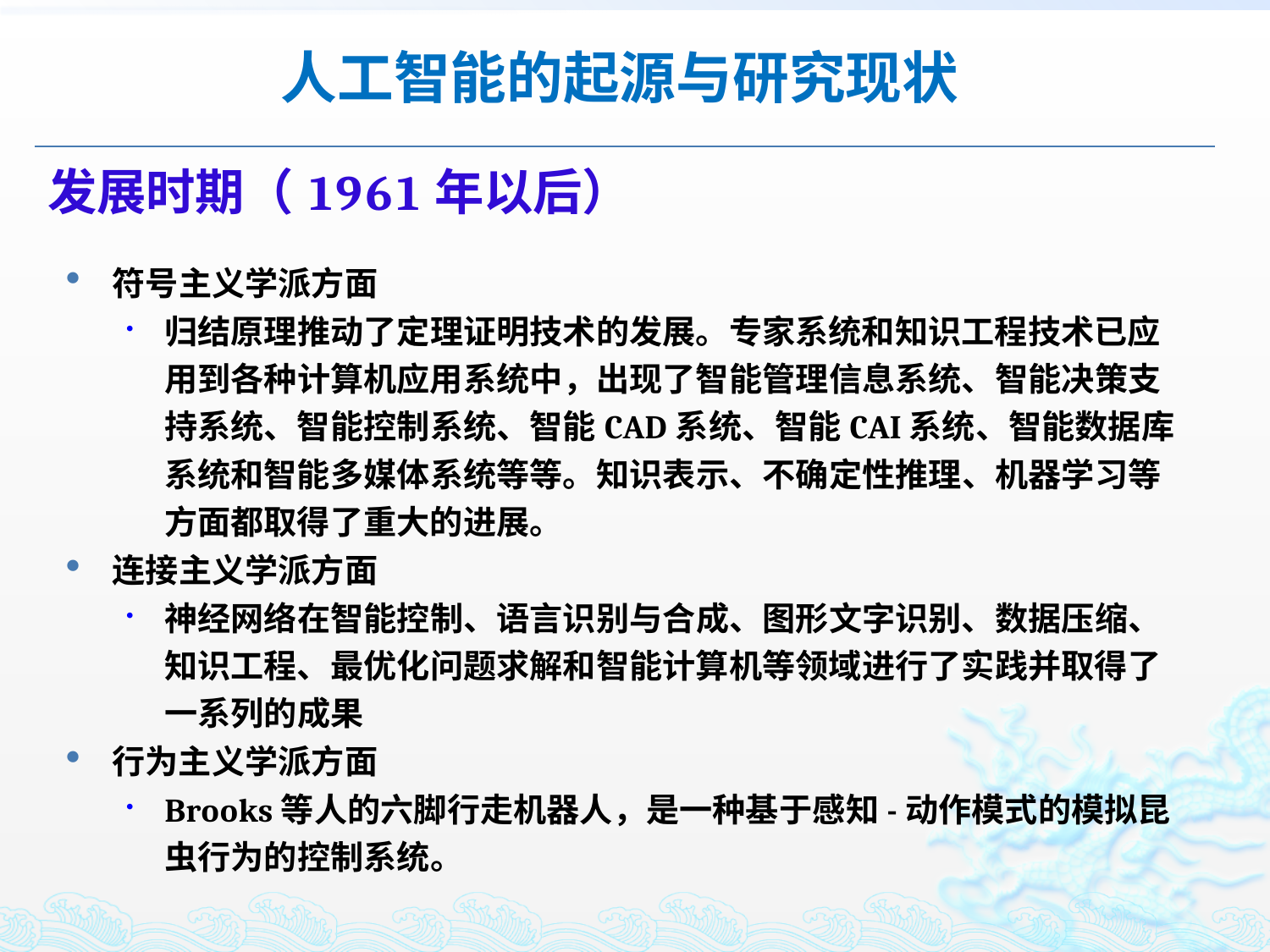

人工智能的起源与研究现状
# 发展时期（1961年以后）
符号主义学派方面
归结原理推动了定理证明技术的发展。专家系统和知识工程技术已应用到各种计算机应用系统中，出现了智能管理信息系统、智能决策支持系统、智能控制系统、智能CAD系统、智能CAI系统、智能数据库系统和智能多媒体系统等等。知识表示、不确定性推理、机器学习等方面都取得了重大的进展。
连接主义学派方面
神经网络在智能控制、语言识别与合成、图形文字识别、数据压缩、知识工程、最优化问题求解和智能计算机等领域进行了实践并取得了一系列的成果
行为主义学派方面
Brooks等人的六脚行走机器人，是一种基于感知-动作模式的模拟昆虫行为的控制系统。